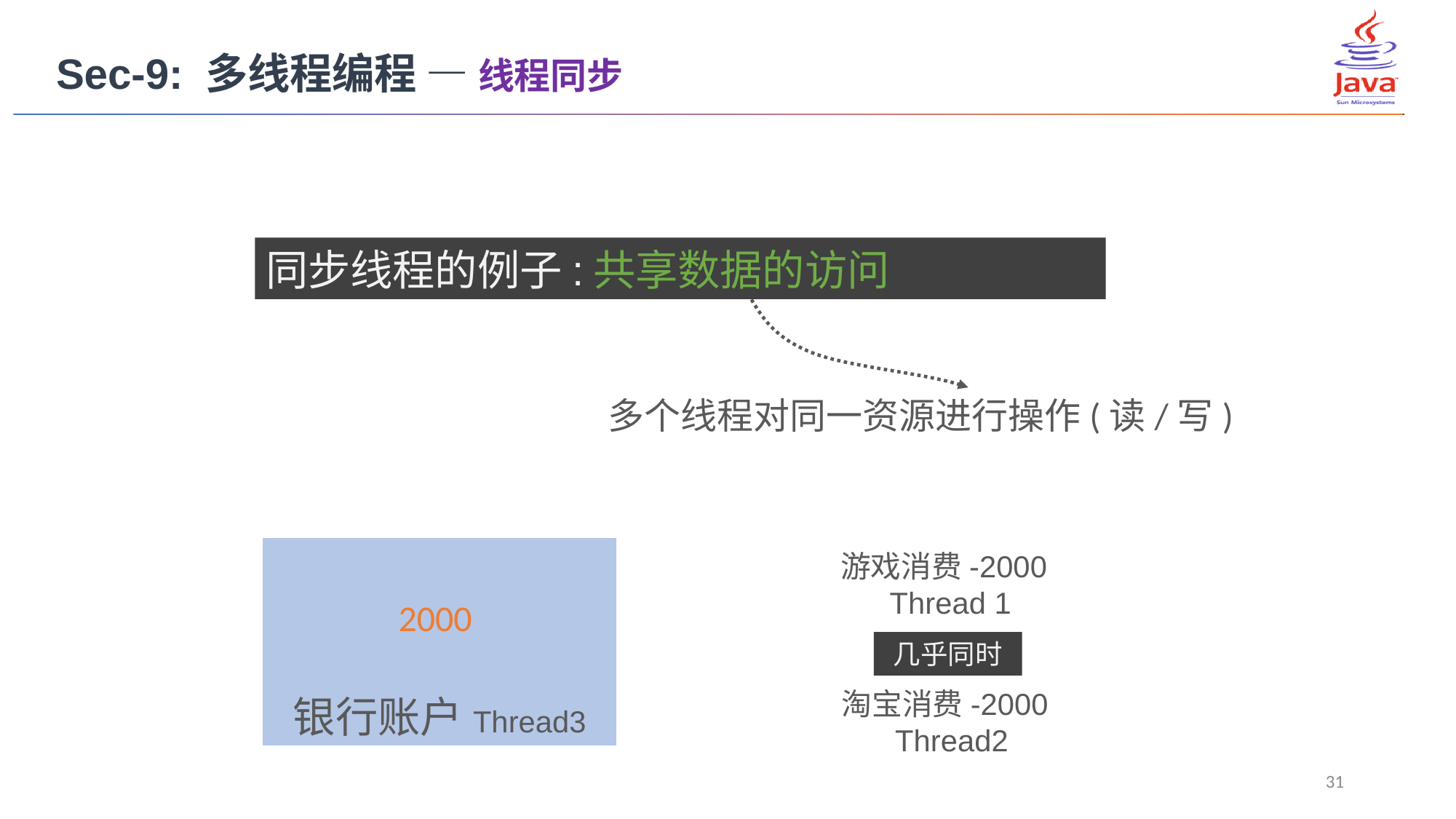

Sec-9: 多线程编程 — 线程同步
同步线程的例子:	共享数据的访问

多个线程对同一资源进行操作(读/写)

游戏消费-2000
Thread 1
2000
几乎同时
淘宝消费-2000
Thread2
银行账户Thread3
31